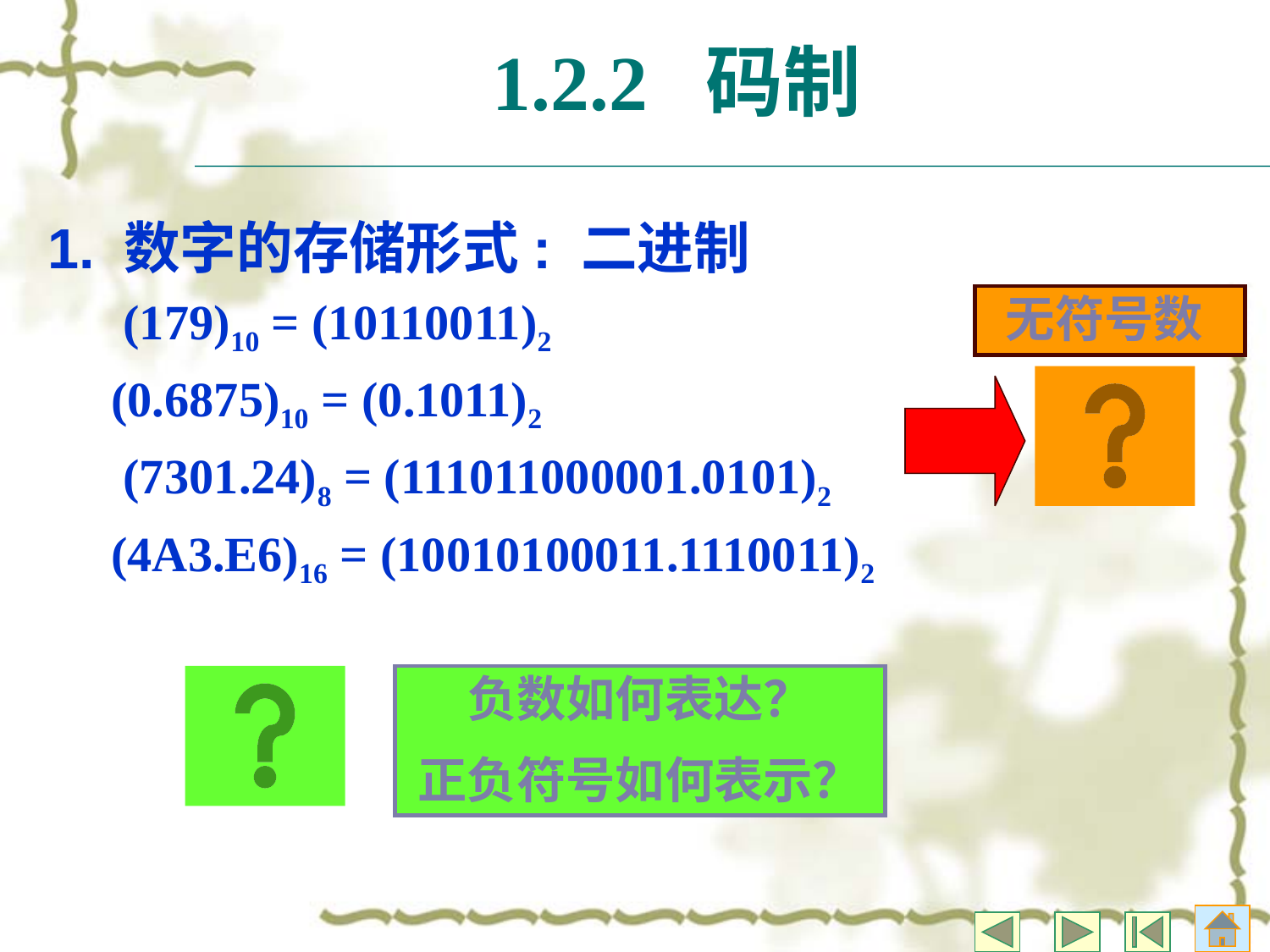

1.2.2  码制
1. 数字的存储形式: 二进制
 (179)10 = (10110011)2
(0.6875)10 = (0.1011)2
 (7301.24)8 = (111011000001.0101)2
(4A3.E6)16 = (10010100011.1110011)2
无符号数

负数如何表达？
正负符号如何表示？